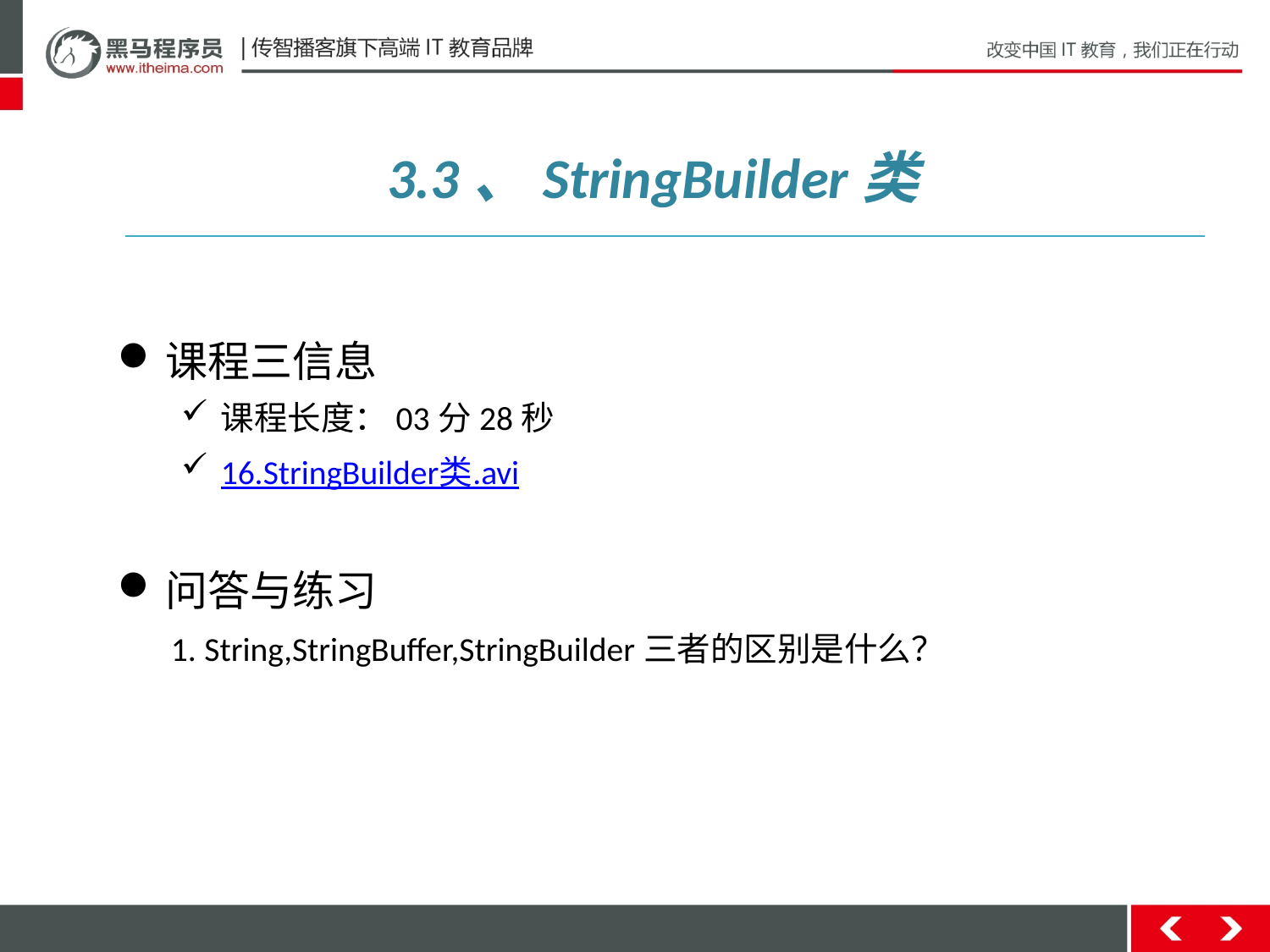

3.3、StringBuilder类

课程三信息
课程长度：03分28秒
16.StringBuilder类.avi

问答与练习
       1. String,StringBuffer,StringBuilder三者的区别是什么？